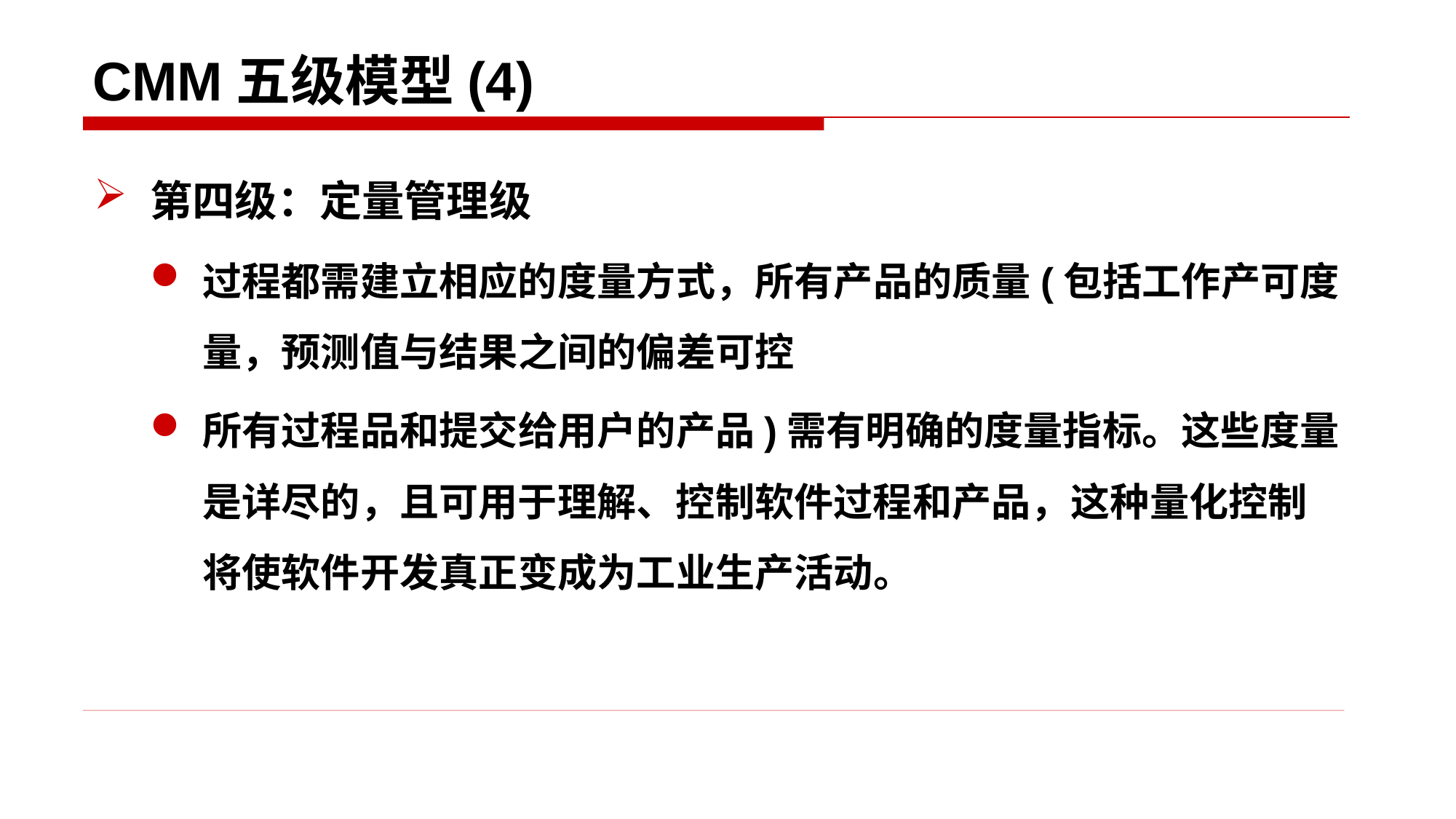

# CMM五级模型(4)
第四级：定量管理级
过程都需建立相应的度量方式，所有产品的质量(包括工作产可度量，预测值与结果之间的偏差可控
所有过程品和提交给用户的产品)需有明确的度量指标。这些度量是详尽的，且可用于理解、控制软件过程和产品，这种量化控制将使软件开发真正变成为工业生产活动。